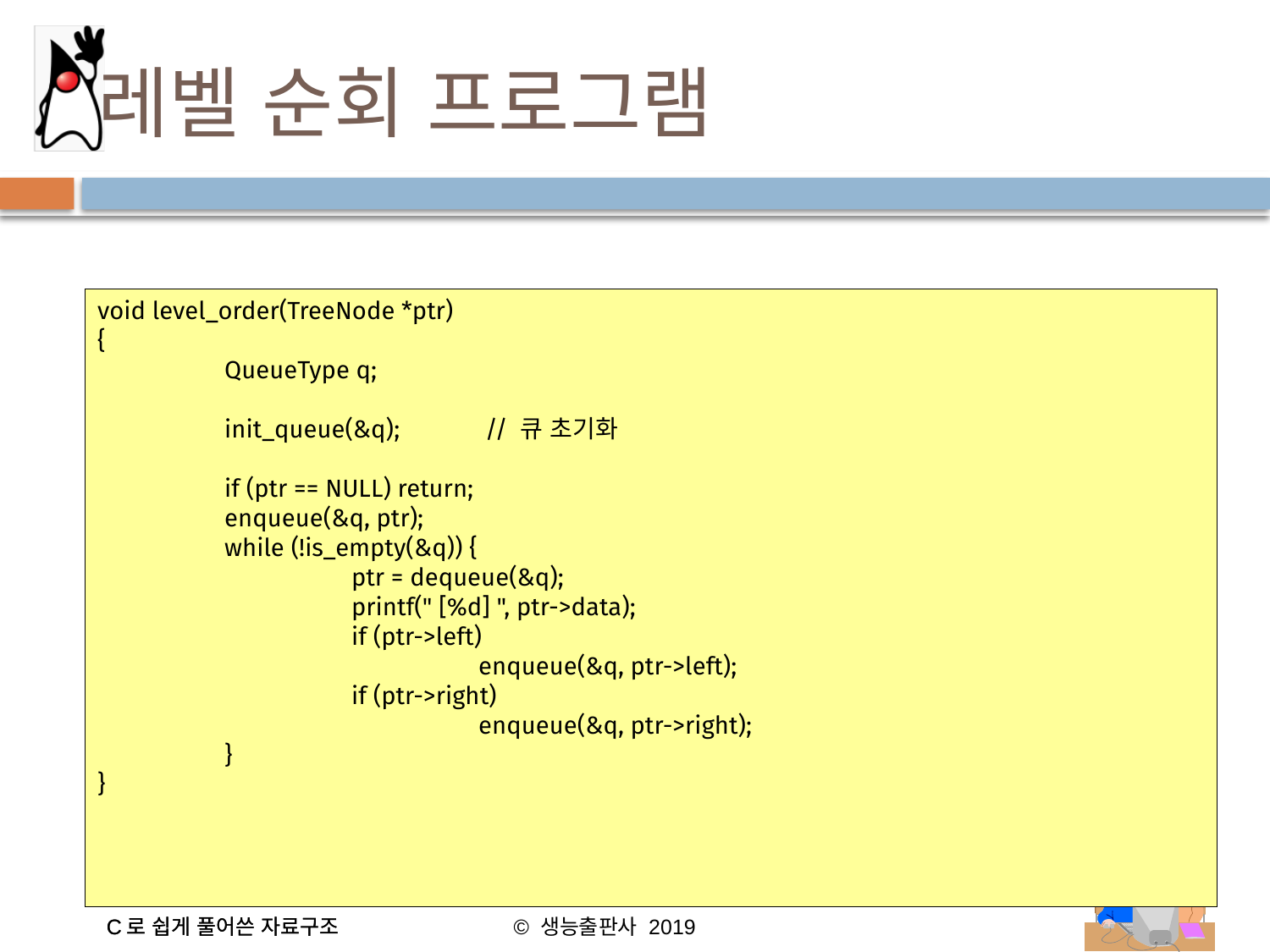

# 레벨 순회 프로그램
void level_order(TreeNode *ptr)
{
	QueueType q;

	init_queue(&q);	 // 큐 초기화

	if (ptr == NULL) return;
	enqueue(&q, ptr);
	while (!is_empty(&q)) {
		ptr = dequeue(&q);
		printf(" [%d] ", ptr->data);
		if (ptr->left)
			enqueue(&q, ptr->left);
		if (ptr->right)
			enqueue(&q, ptr->right);
	}
}